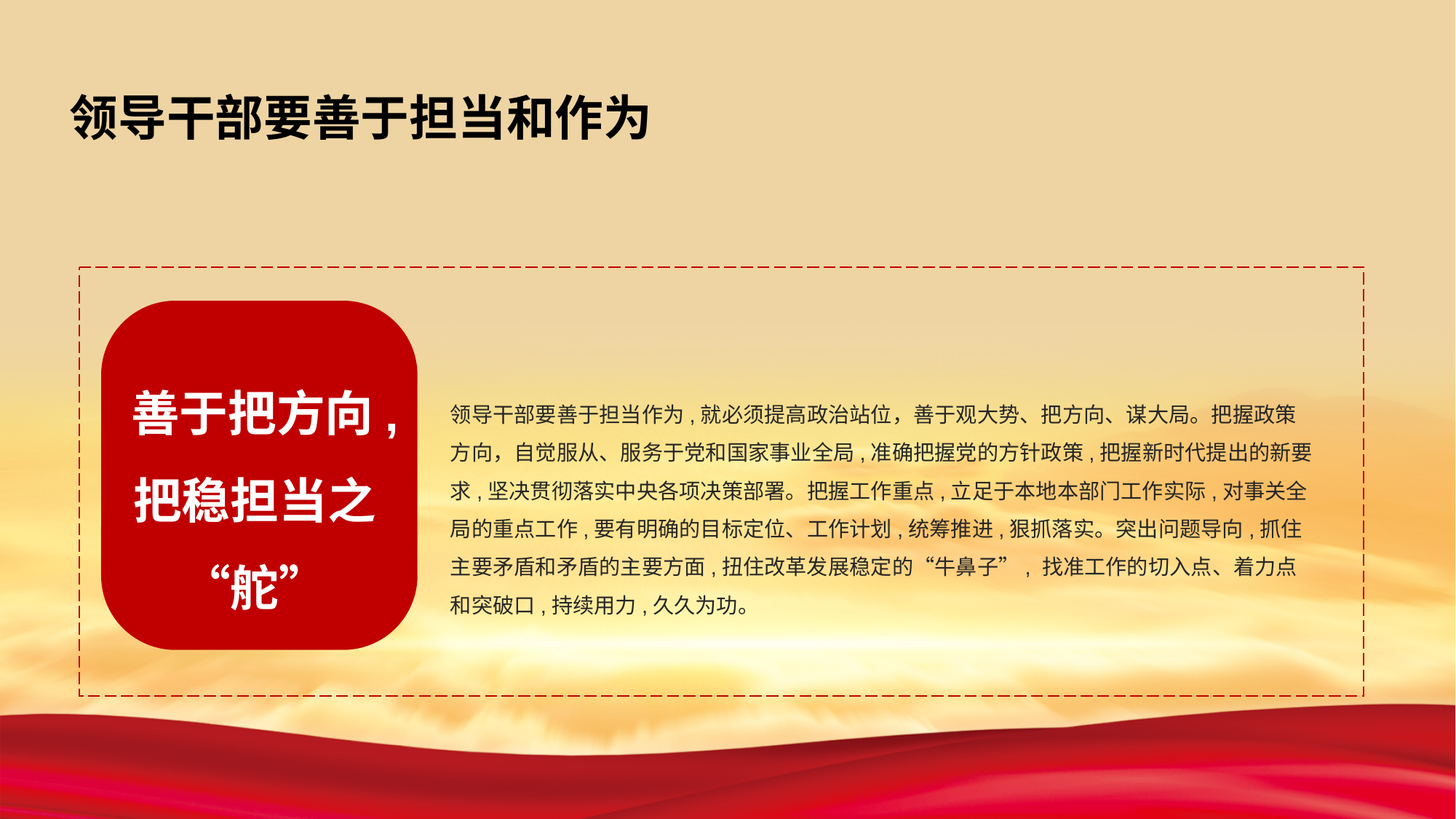

领导干部要善于担当和作为

善于把方向,把稳担当之“舵”
领导干部要善于担当作为,就必须提高政治站位，善于观大势、把方向、谋大局。把握政策方向，自觉服从、服务于党和国家事业全局,准确把握党的方针政策,把握新时代提出的新要求,坚决贯彻落实中央各项决策部署。把握工作重点,立足于本地本部门工作实际,对事关全局的重点工作,要有明确的目标定位、工作计划,统筹推进,狠抓落实。突出问题导向,抓住主要矛盾和矛盾的主要方面,扭住改革发展稳定的“牛鼻子”, 找准工作的切入点、着力点和突破口,持续用力,久久为功。